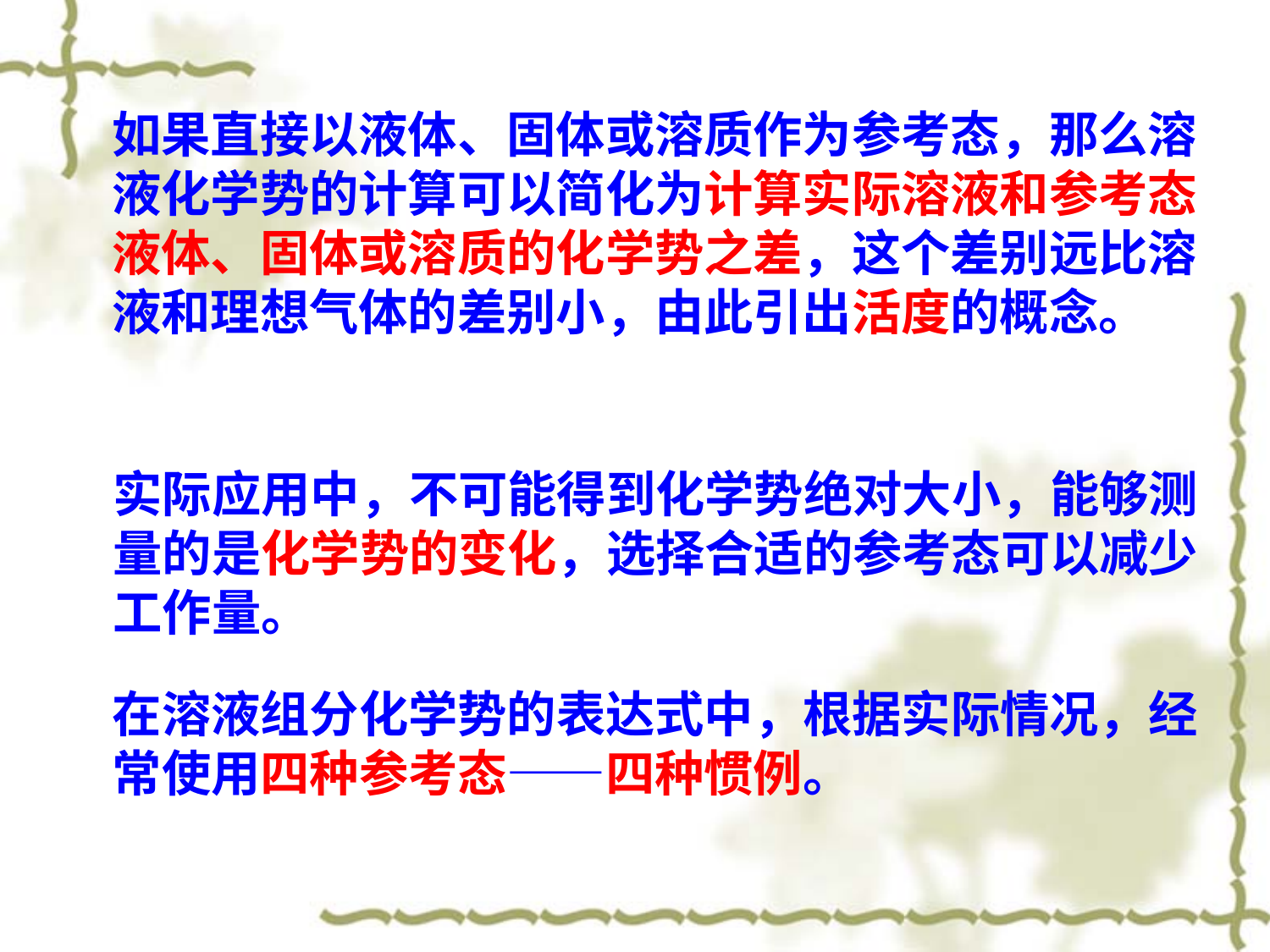

如果直接以液体、固体或溶质作为参考态，那么溶液化学势的计算可以简化为计算实际溶液和参考态液体、固体或溶质的化学势之差，这个差别远比溶液和理想气体的差别小，由此引出活度的概念。
实际应用中，不可能得到化学势绝对大小，能够测量的是化学势的变化，选择合适的参考态可以减少工作量。
在溶液组分化学势的表达式中，根据实际情况，经常使用四种参考态——四种惯例。